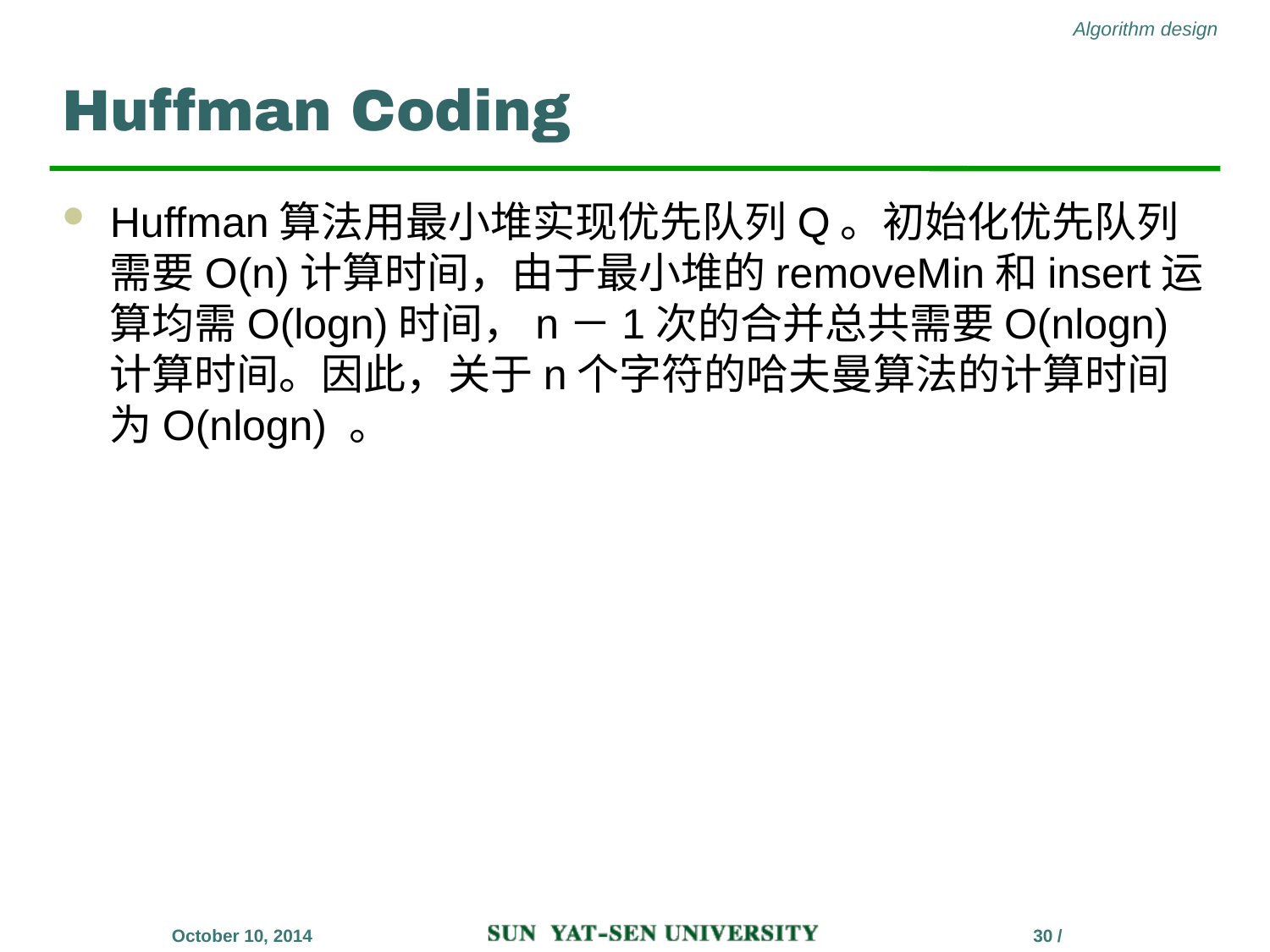

# Huffman Coding
Huffman算法用最小堆实现优先队列Q。初始化优先队列需要O(n)计算时间，由于最小堆的removeMin和insert运算均需O(logn)时间，n－1次的合并总共需要O(nlogn)计算时间。因此，关于n个字符的哈夫曼算法的计算时间为O(nlogn) 。